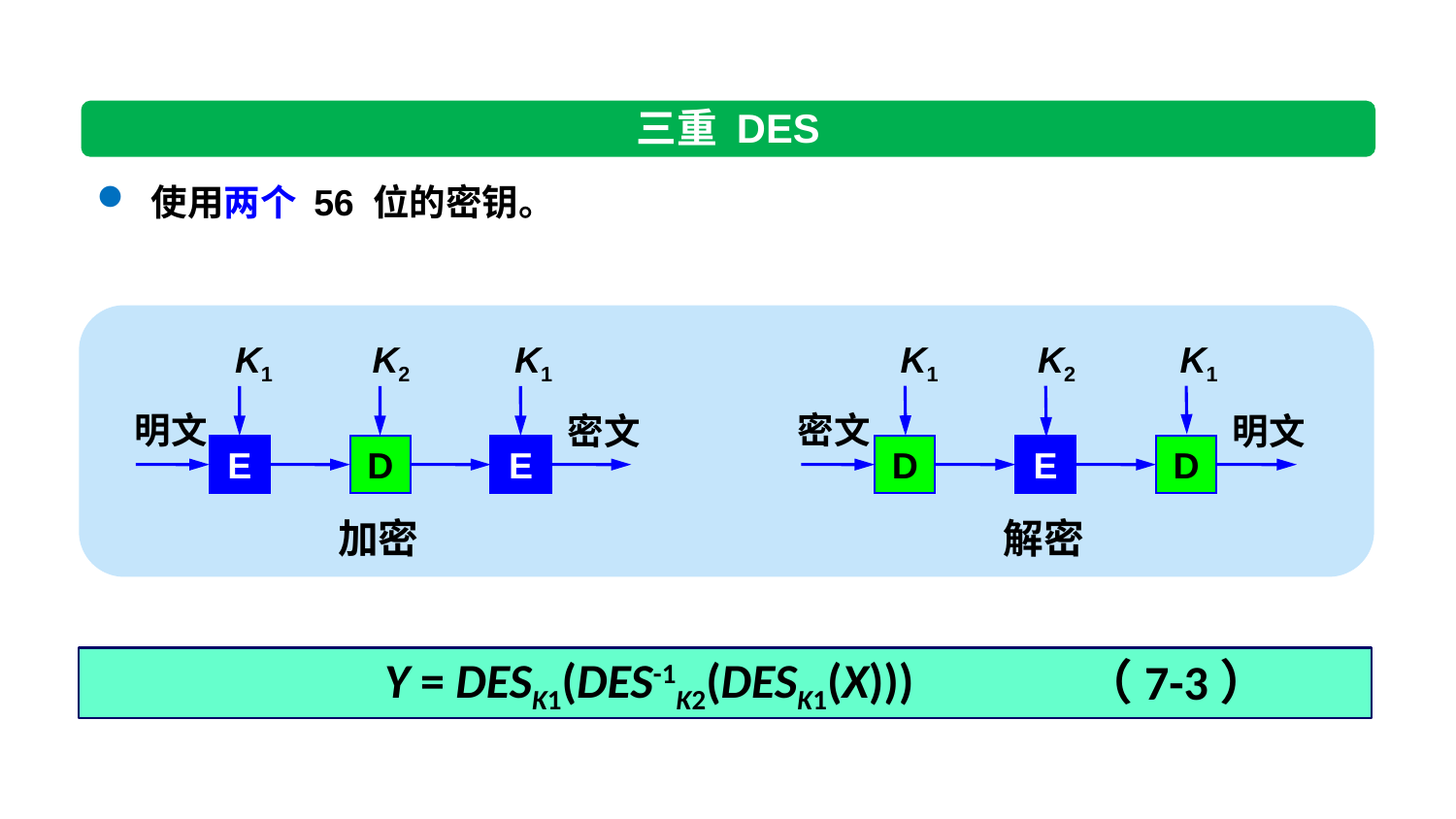

三重 DES

使用两个 56 位的密钥。

K1
K2
K1
明文
密文

E
D
E

加密
K1
K2
K1

密文
明文
D
E
D

解密
Y = DESK1(DES-1K2(DESK1(X)))
（7-3）

17